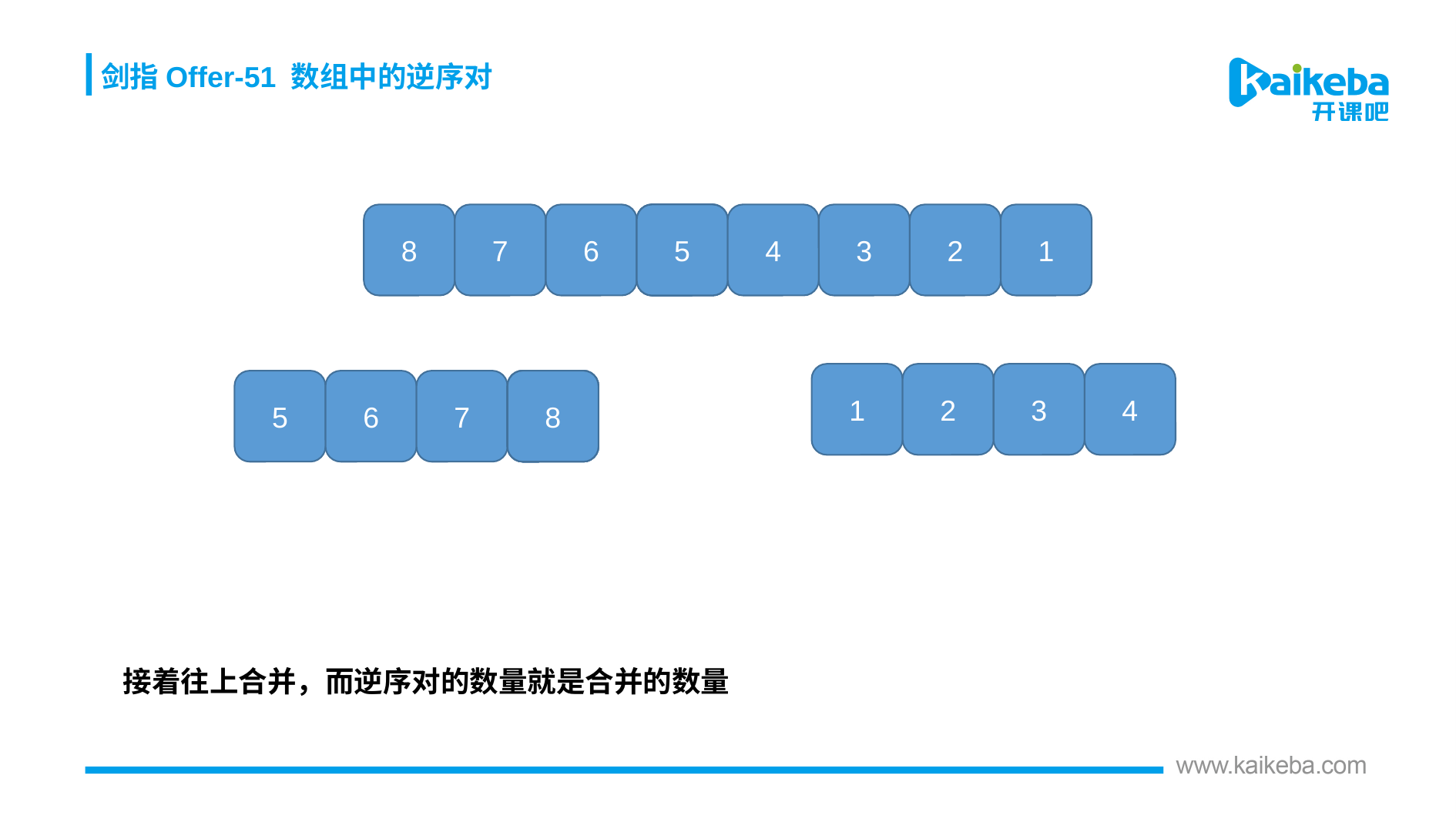

剑指Offer-51 数组中的逆序对
8
7
6

5
4
3
2
1
1
2
3
4
5
6
7

8
   接着往上合并，而逆序对的数量就是合并的数量